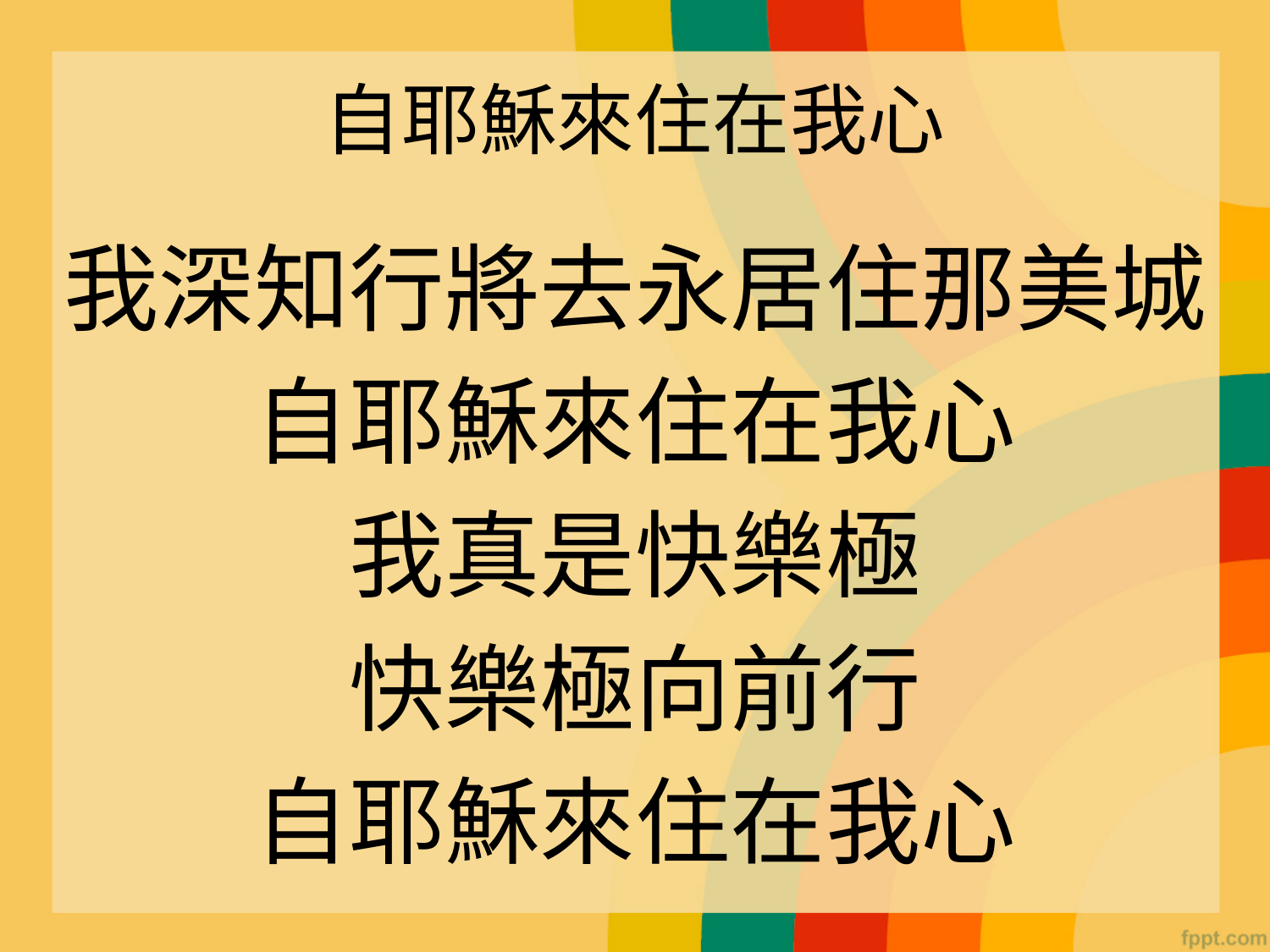

# 自耶穌來住在我心
我深知行將去永居住那美城
自耶穌來住在我心
我真是快樂極
快樂極向前行
自耶穌來住在我心